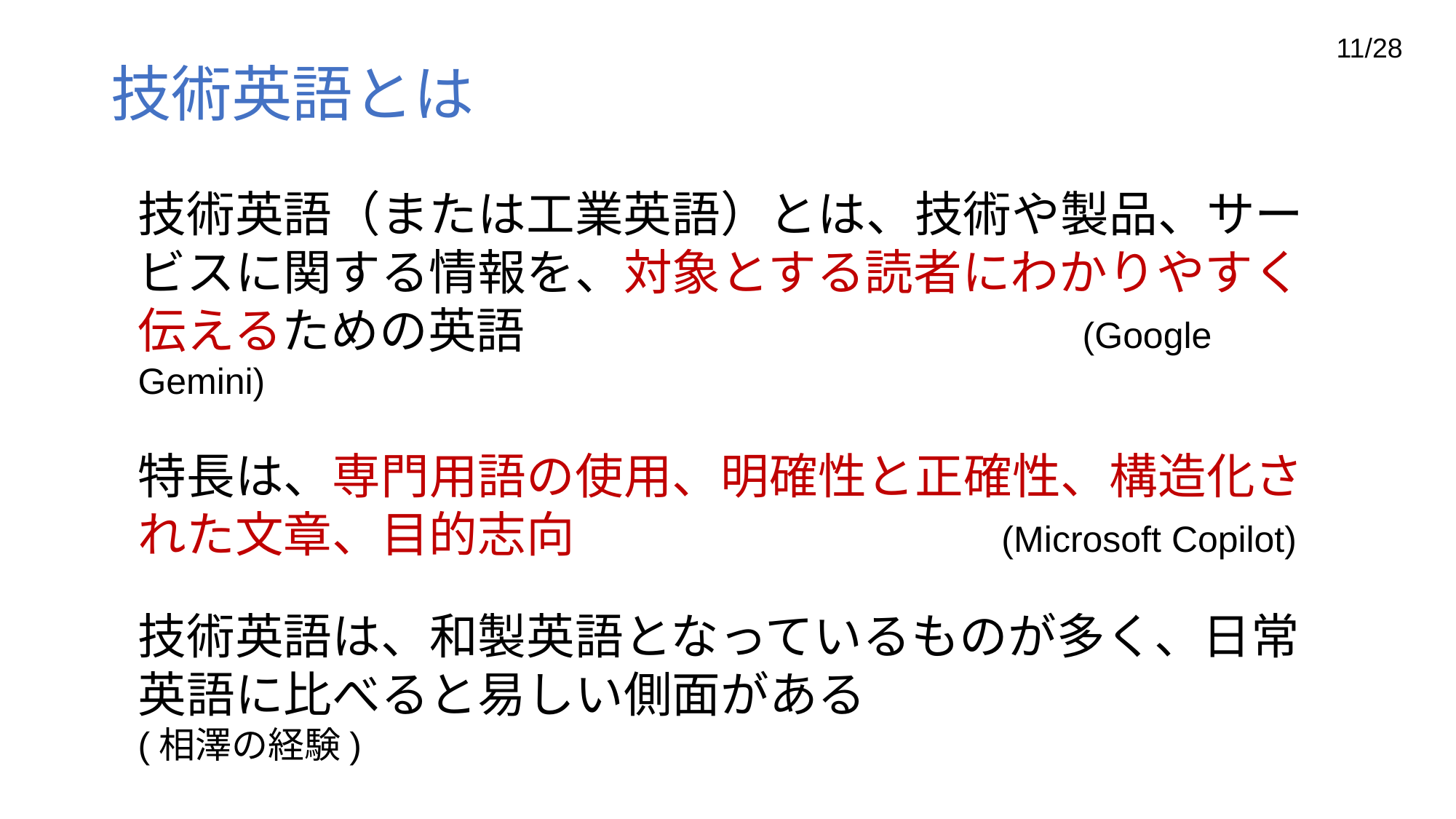

11/28
# 技術英語とは
技術英語（または工業英語）とは、技術や製品、サービスに関する情報を、対象とする読者にわかりやすく伝えるための英語                                                  (Google Gemini)

特長は、専門用語の使用、明確性と正確性、構造化された文章、目的志向                                      (Microsoft Copilot)

技術英語は、和製英語となっているものが多く、日常英語に比べると易しい側面がある　　　　　　　　　(相澤の経験)